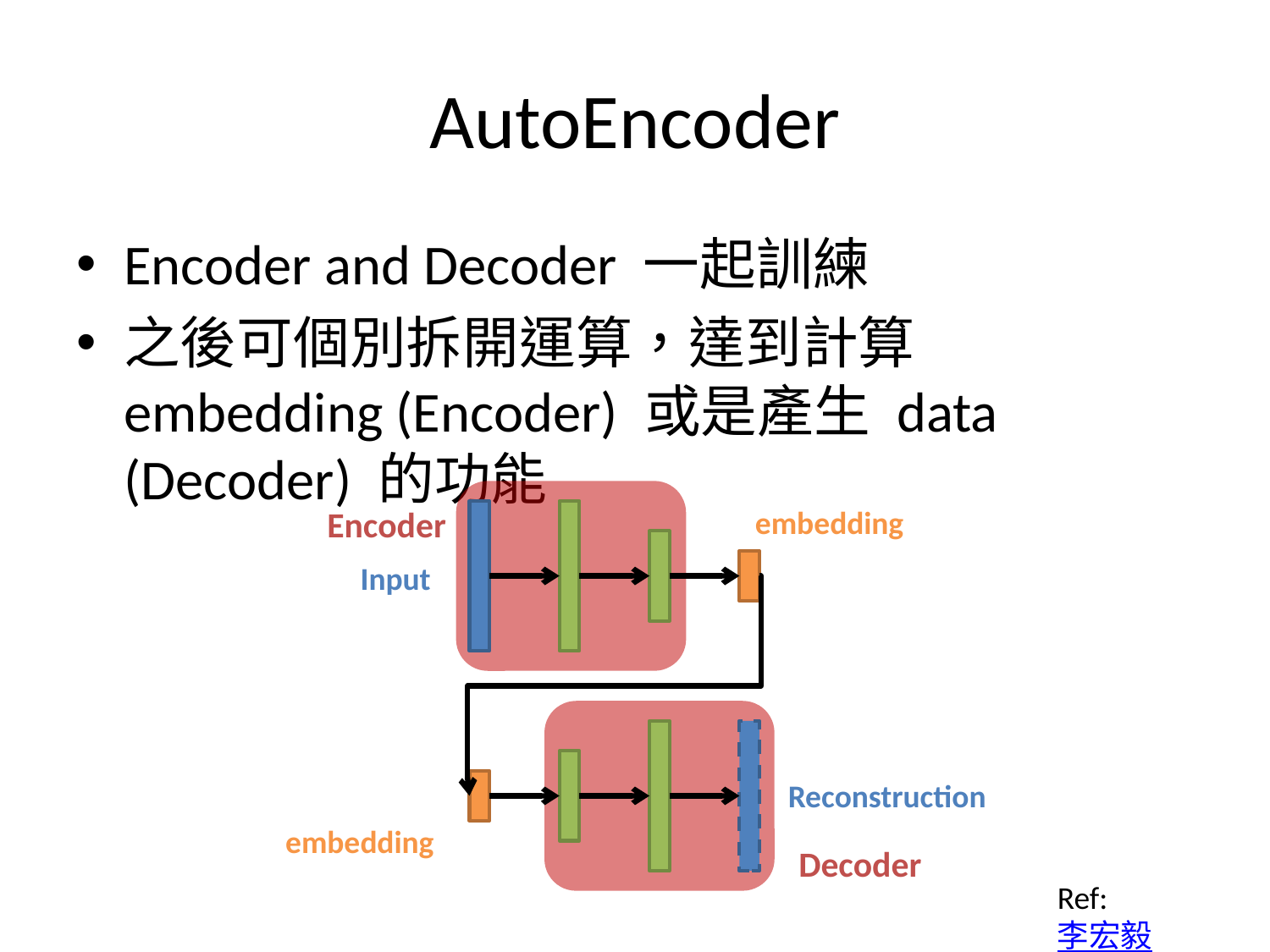

# AutoEncoder
Encoder and Decoder 一起訓練
之後可個別拆開運算，達到計算 embedding (Encoder) 或是產生 data (Decoder) 的功能

Encoder
embedding

Input

Reconstruction

embedding
Decoder
Ref: 李宏毅